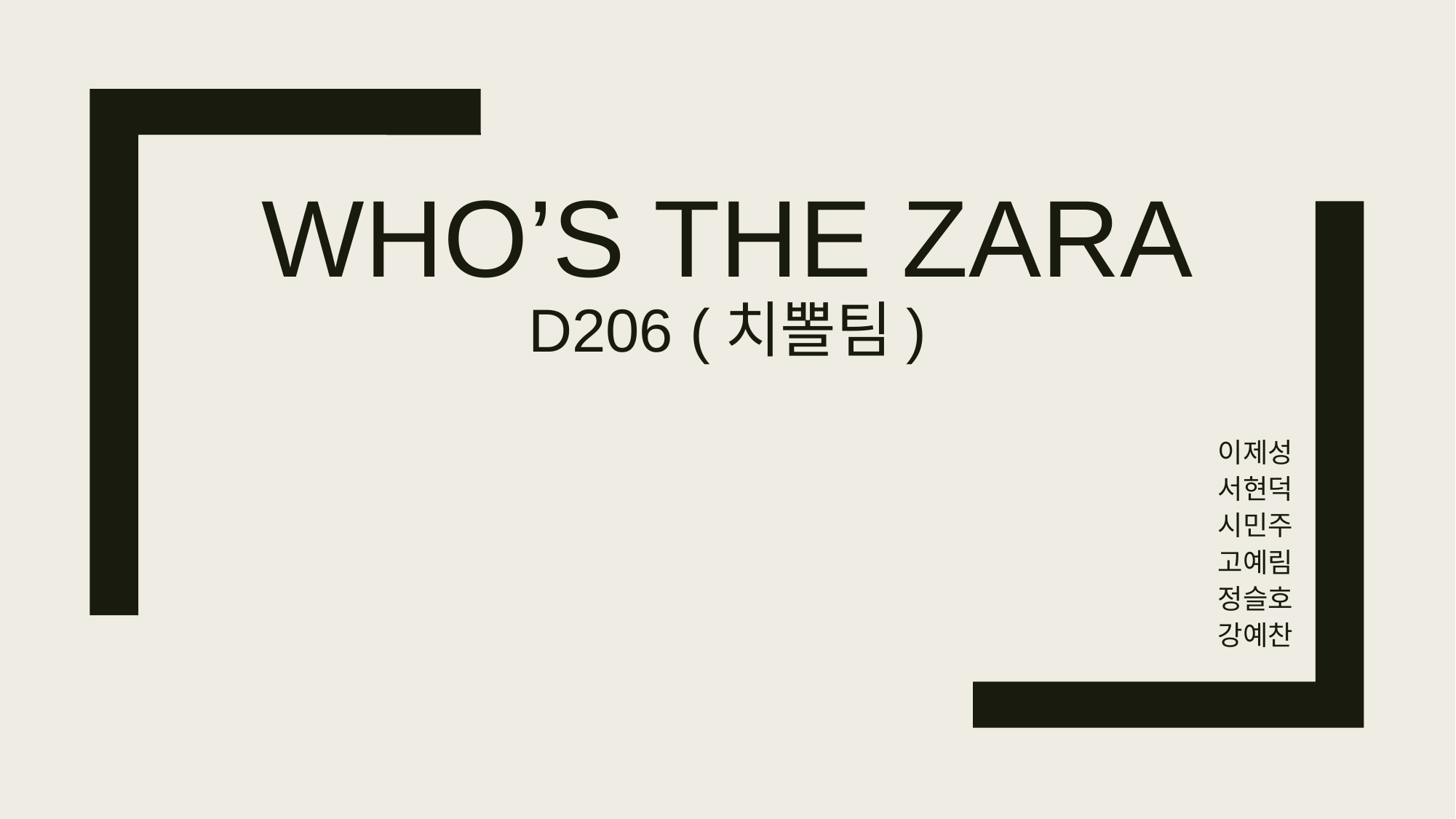

# Who’s the ZARA D206 (치뽈팀)
이제성
서현덕
시민주
고예림
정슬호
강예찬